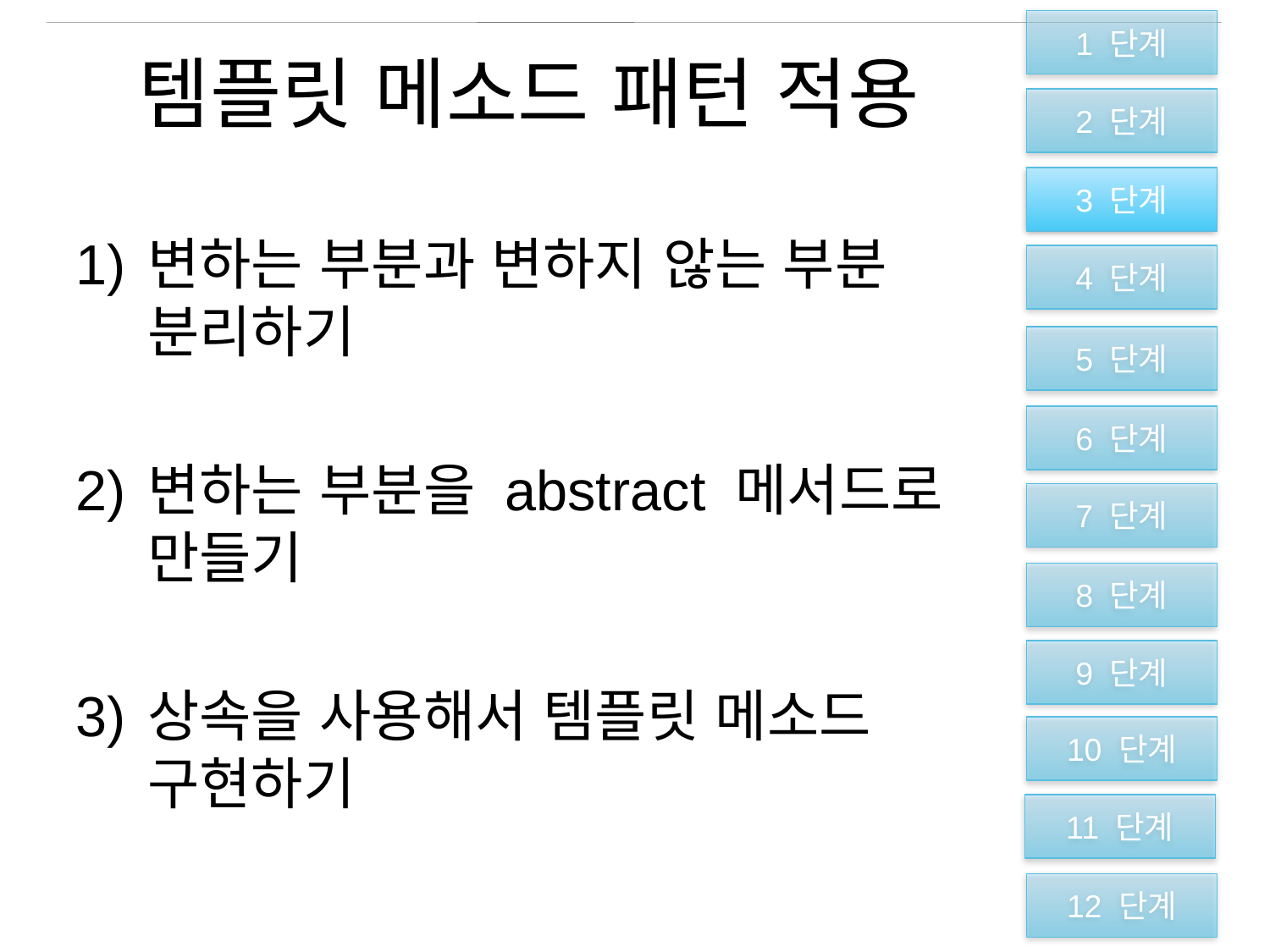

1 단계
2 단계
3 단계
4 단계
5 단계
6 단계
7 단계
8 단계
9 단계
10 단계
11 단계
12 단계
# 템플릿 메소드 패턴 적용
변하는 부분과 변하지 않는 부분 분리하기

변하는 부분을 abstract 메서드로 만들기

상속을 사용해서 템플릿 메소드 구현하기